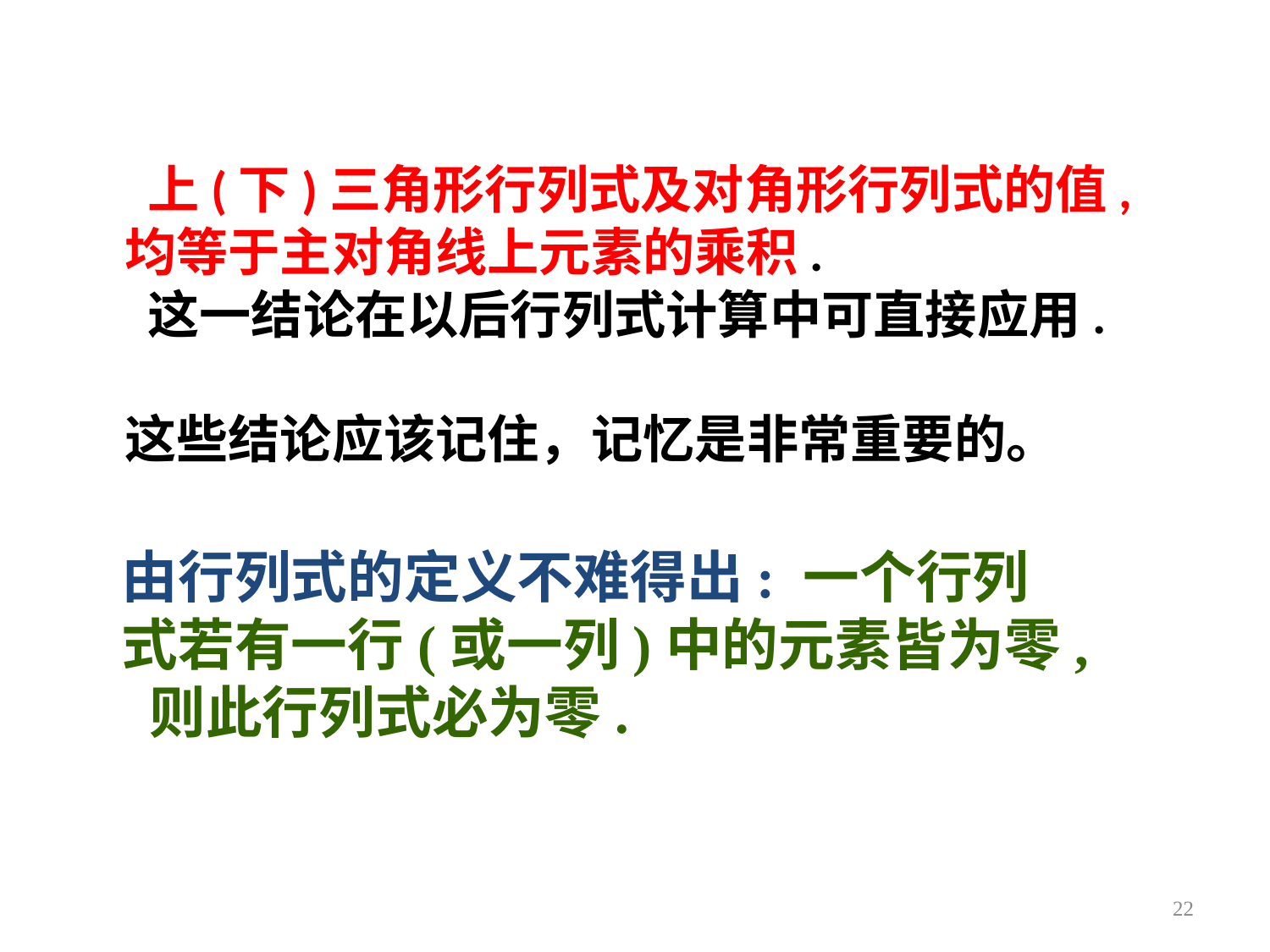

# 上(下)三角形行列式及对角形行列式的值, 均等于主对角线上元素的乘积. 这一结论在以后行列式计算中可直接应用. 这些结论应该记住，记忆是非常重要的。
由行列式的定义不难得出: 一个行列式若有一行(或一列)中的元素皆为零, 则此行列式必为零.
22